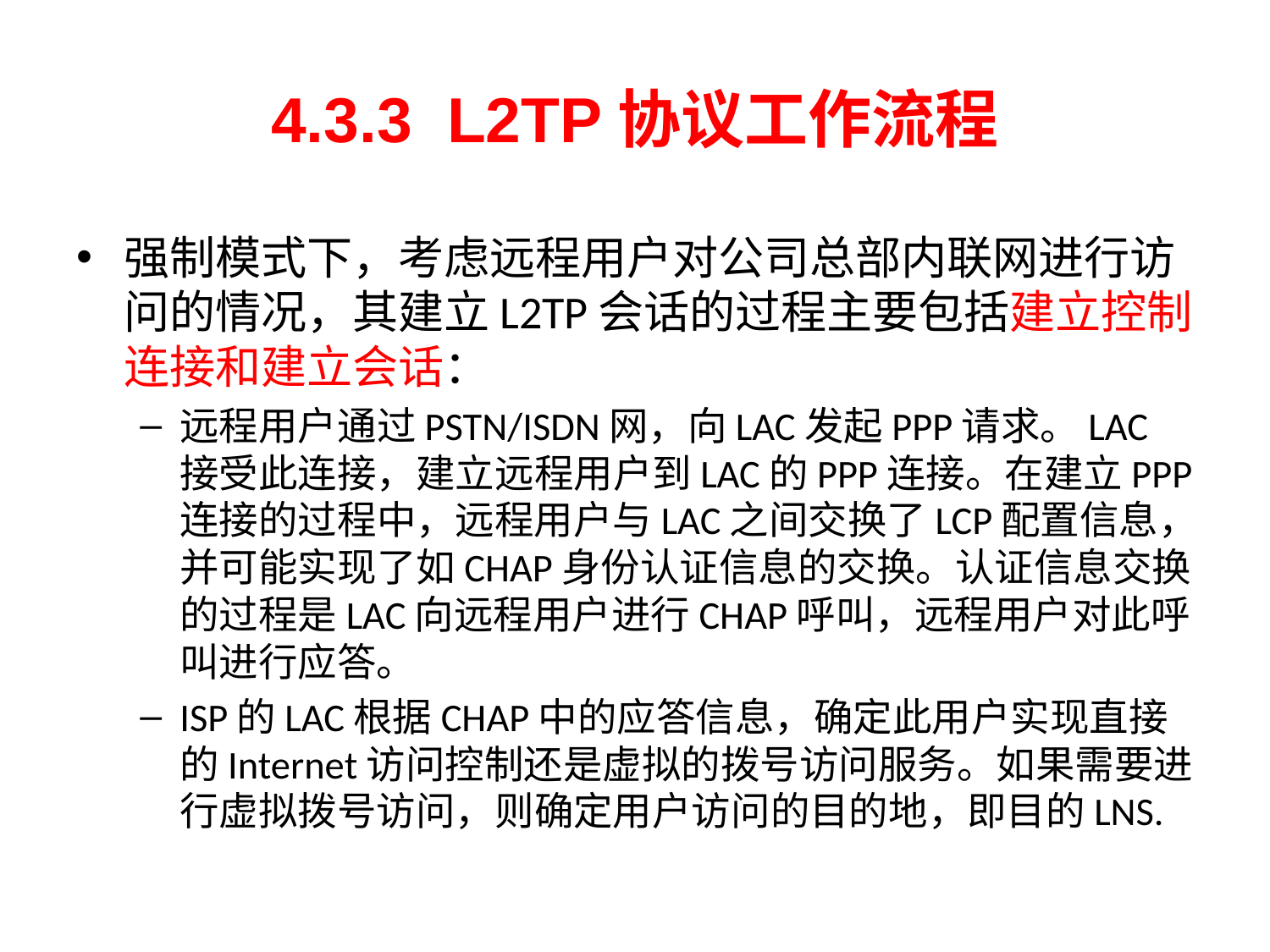

# 4.3.3  L2TP协议工作流程
强制模式下，考虑远程用户对公司总部内联网进行访问的情况，其建立L2TP会话的过程主要包括建立控制连接和建立会话：
远程用户通过PSTN/ISDN网，向LAC发起PPP请求。LAC接受此连接，建立远程用户到LAC的PPP连接。在建立PPP连接的过程中，远程用户与LAC之间交换了LCP配置信息，并可能实现了如CHAP身份认证信息的交换。认证信息交换的过程是LAC向远程用户进行CHAP呼叫，远程用户对此呼叫进行应答。
ISP的LAC根据CHAP中的应答信息，确定此用户实现直接的Internet访问控制还是虚拟的拨号访问服务。如果需要进行虚拟拨号访问，则确定用户访问的目的地，即目的LNS.